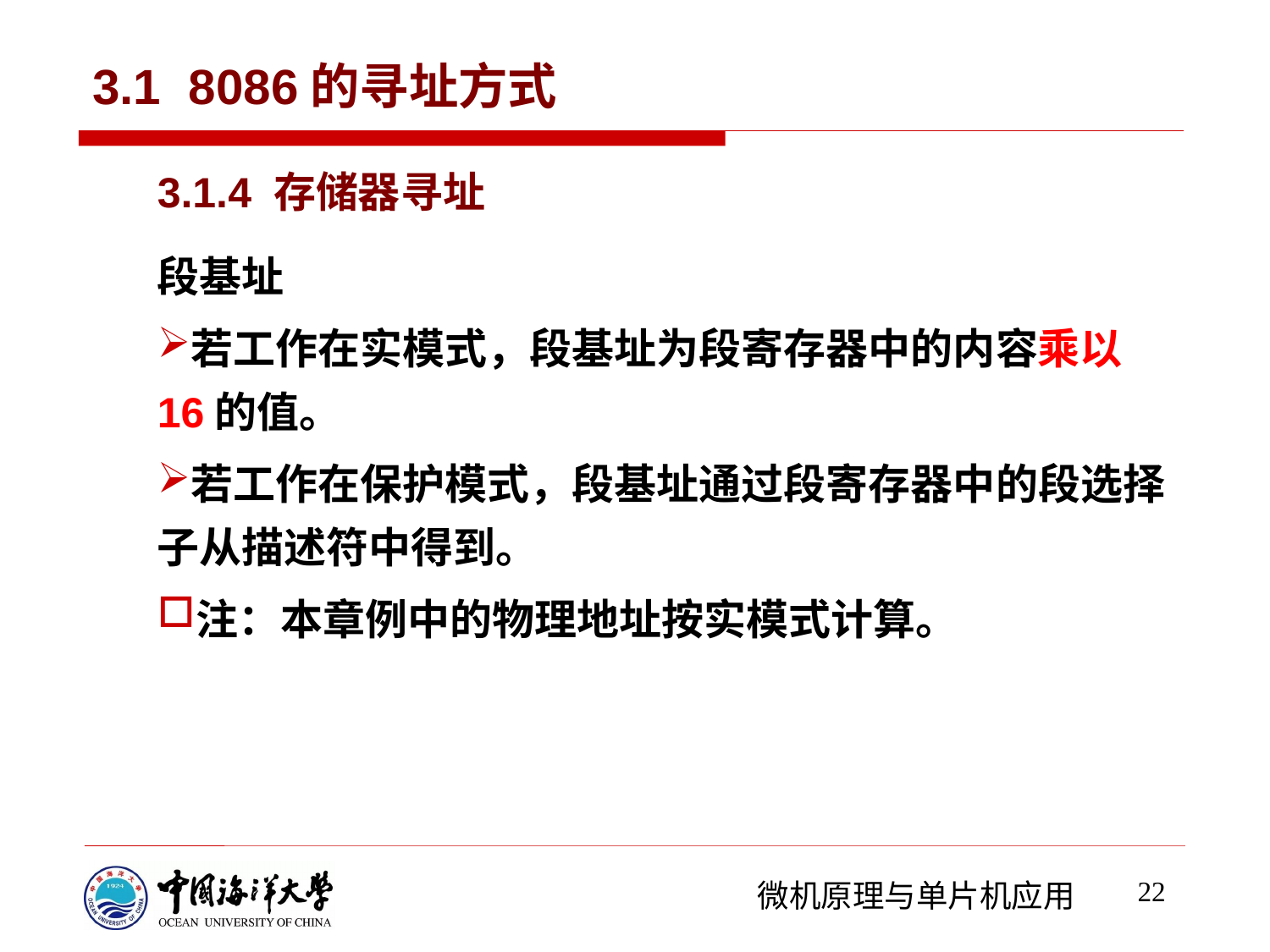

# 3.1  8086的寻址方式
3.1.4 存储器寻址
段基址
若工作在实模式，段基址为段寄存器中的内容乘以16的值。
若工作在保护模式，段基址通过段寄存器中的段选择子从描述符中得到。
注：本章例中的物理地址按实模式计算。

22